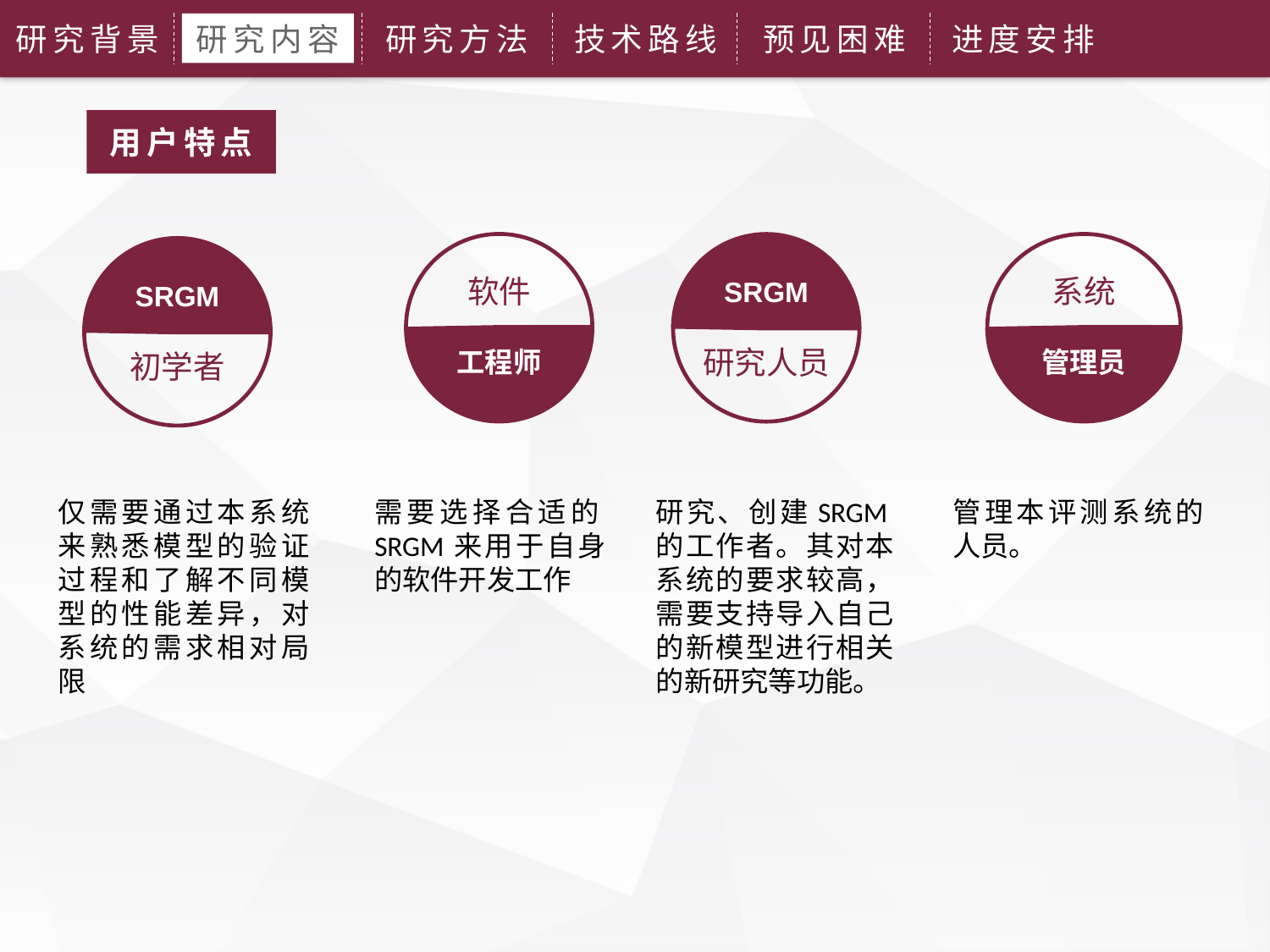

研究背景
研究内容
研究方法
技术路线
预见困难
进度安排

用户特点

软件
工程师

系统
管理员

SRGM
研究人员

SRGM
初学者
仅需要通过本系统来熟悉模型的验证过程和了解不同模型的性能差异，对系统的需求相对局限
需要选择合适的SRGM来用于自身的软件开发工作
研究、创建SRGM的工作者。其对本系统的要求较高，需要支持导入自己的新模型进行相关的新研究等功能。
管理本评测系统的人员。